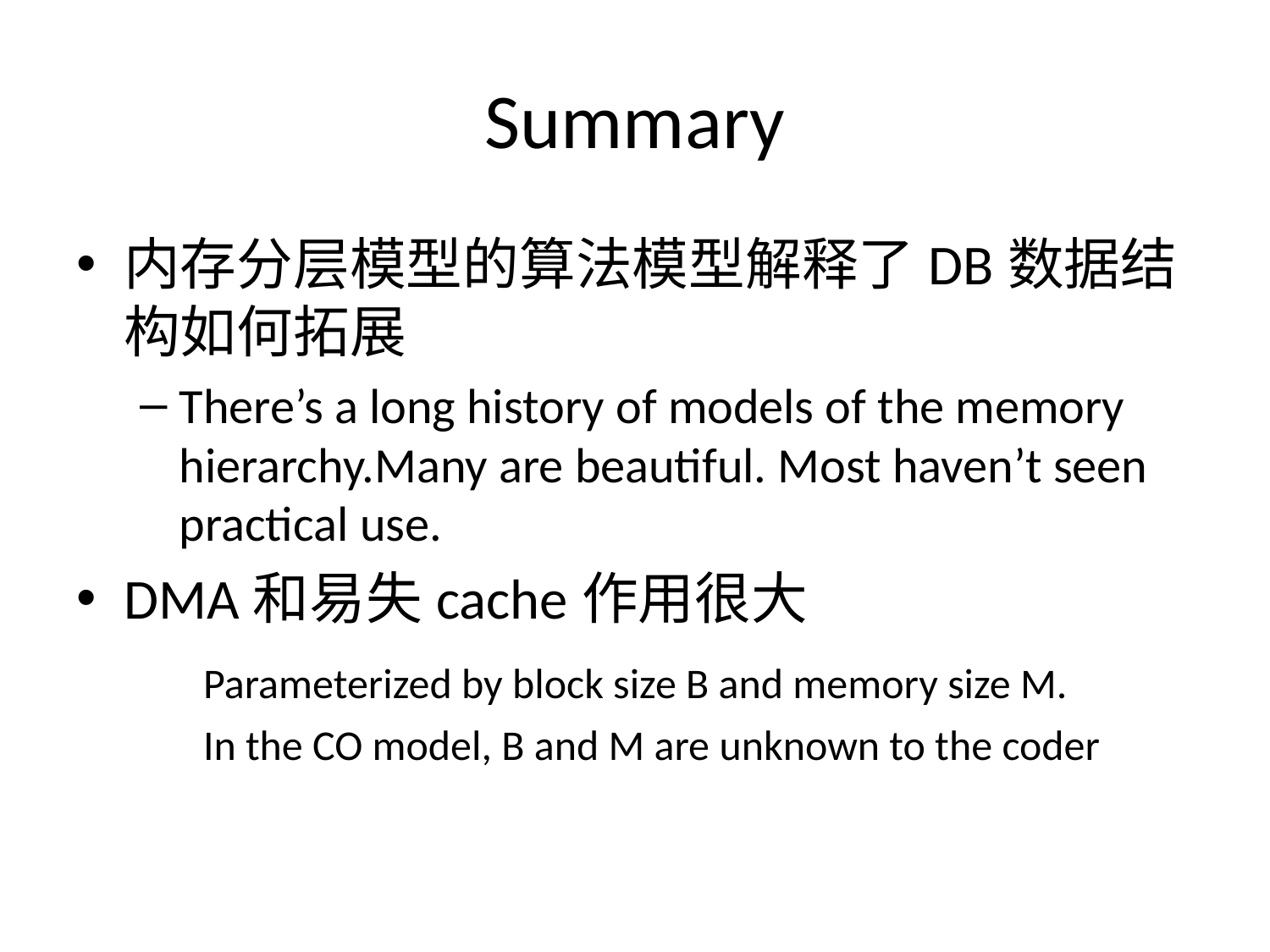

# Summary
内存分层模型的算法模型解释了DB数据结构如何拓展
There’s a long history of models of the memory hierarchy.Many are beautiful. Most haven’t seen practical use.
DMA和易失cache作用很大
	Parameterized by block size B and memory size M.
	In the CO model, B and M are unknown to the coder